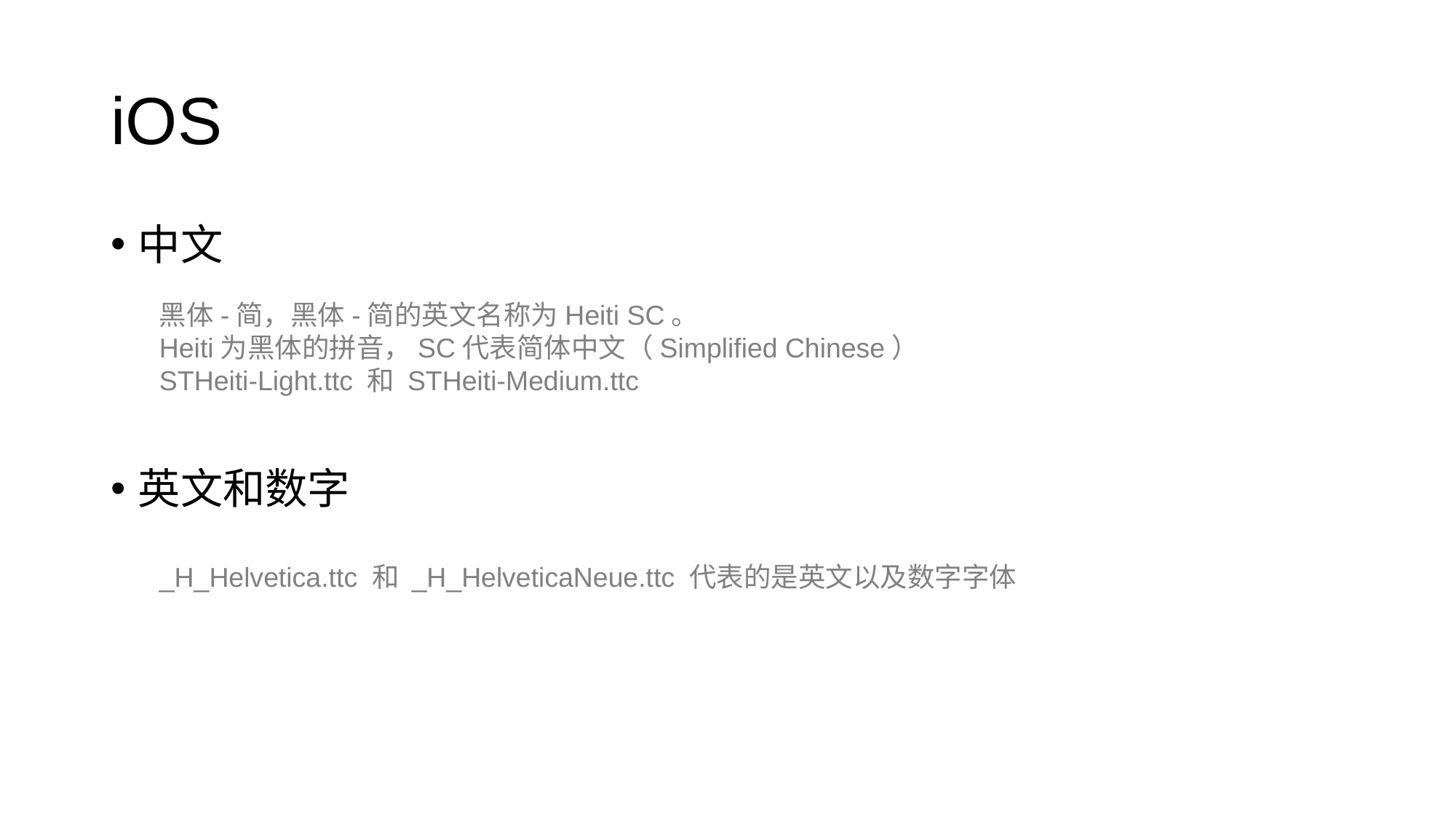

# iOS
中文

英文和数字
黑体-简，黑体-简的英文名称为Heiti SC。
Heiti为黑体的拼音，SC代表简体中文（Simplified Chinese）
STHeiti-Light.ttc 和 STHeiti-Medium.ttc

_H_Helvetica.ttc 和 _H_HelveticaNeue.ttc 代表的是英文以及数字字体